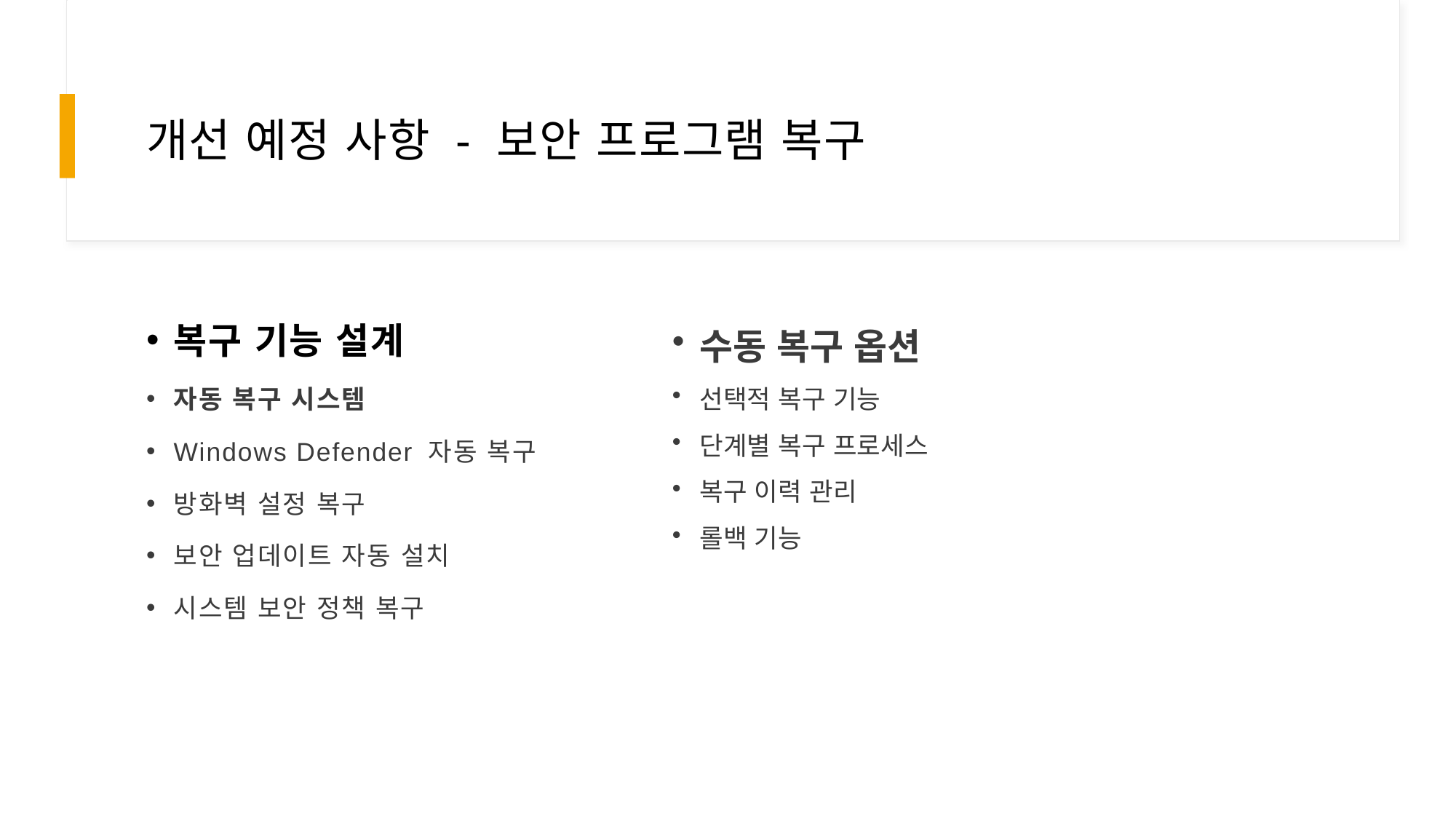

# 개선 예정 사항 - 보안 프로그램 복구
복구 기능 설계
자동 복구 시스템
Windows Defender 자동 복구
방화벽 설정 복구
보안 업데이트 자동 설치
시스템 보안 정책 복구

수동 복구 옵션​
선택적 복구 기능​
단계별 복구 프로세스​
복구 이력 관리​
롤백 기능​